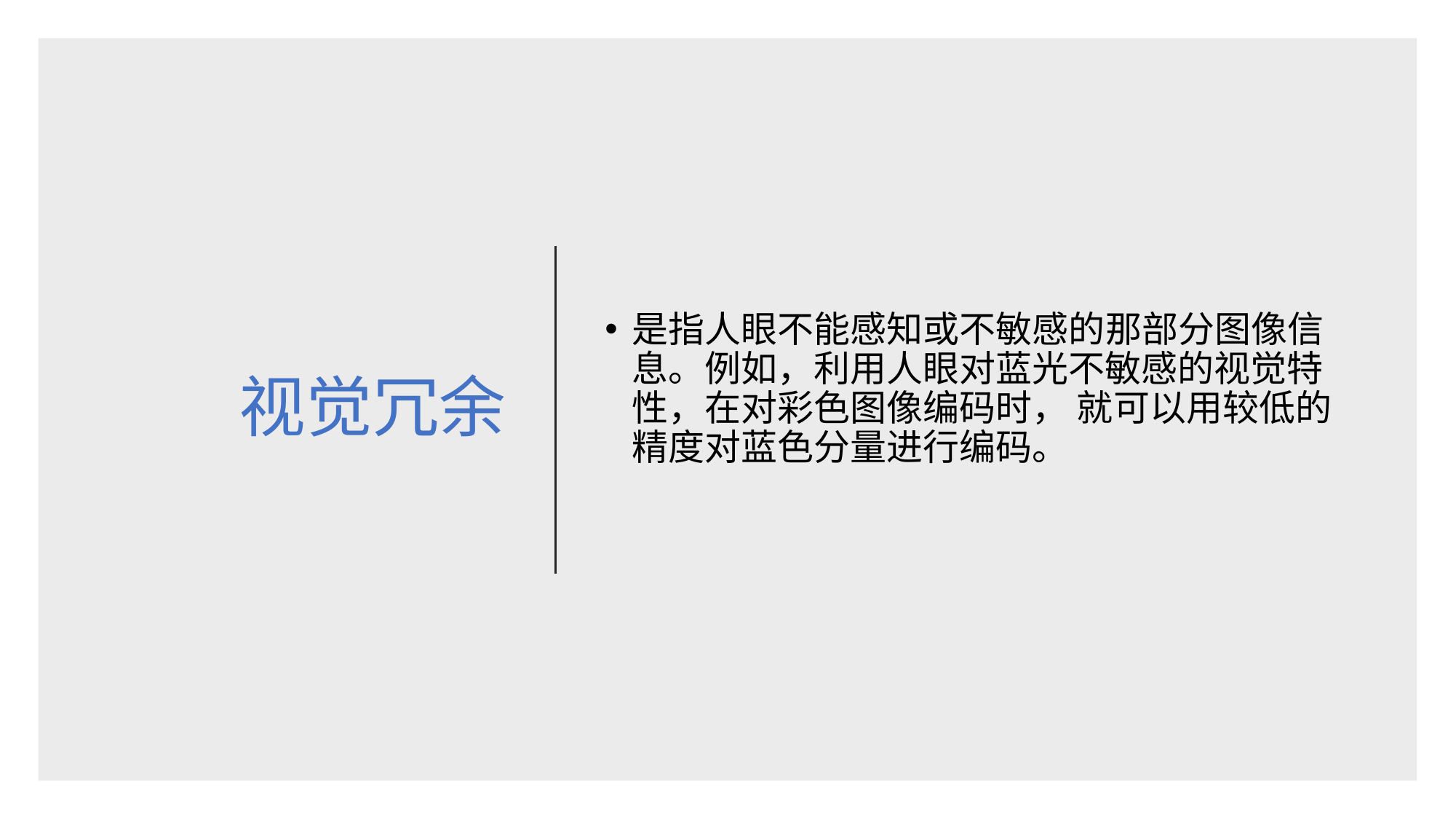

# 视觉冗余
是指人眼不能感知或不敏感的那部分图像信息。例如，利用人眼对蓝光不敏感的视觉特性，在对彩色图像编码时， 就可以用较低的精度对蓝色分量进行编码。